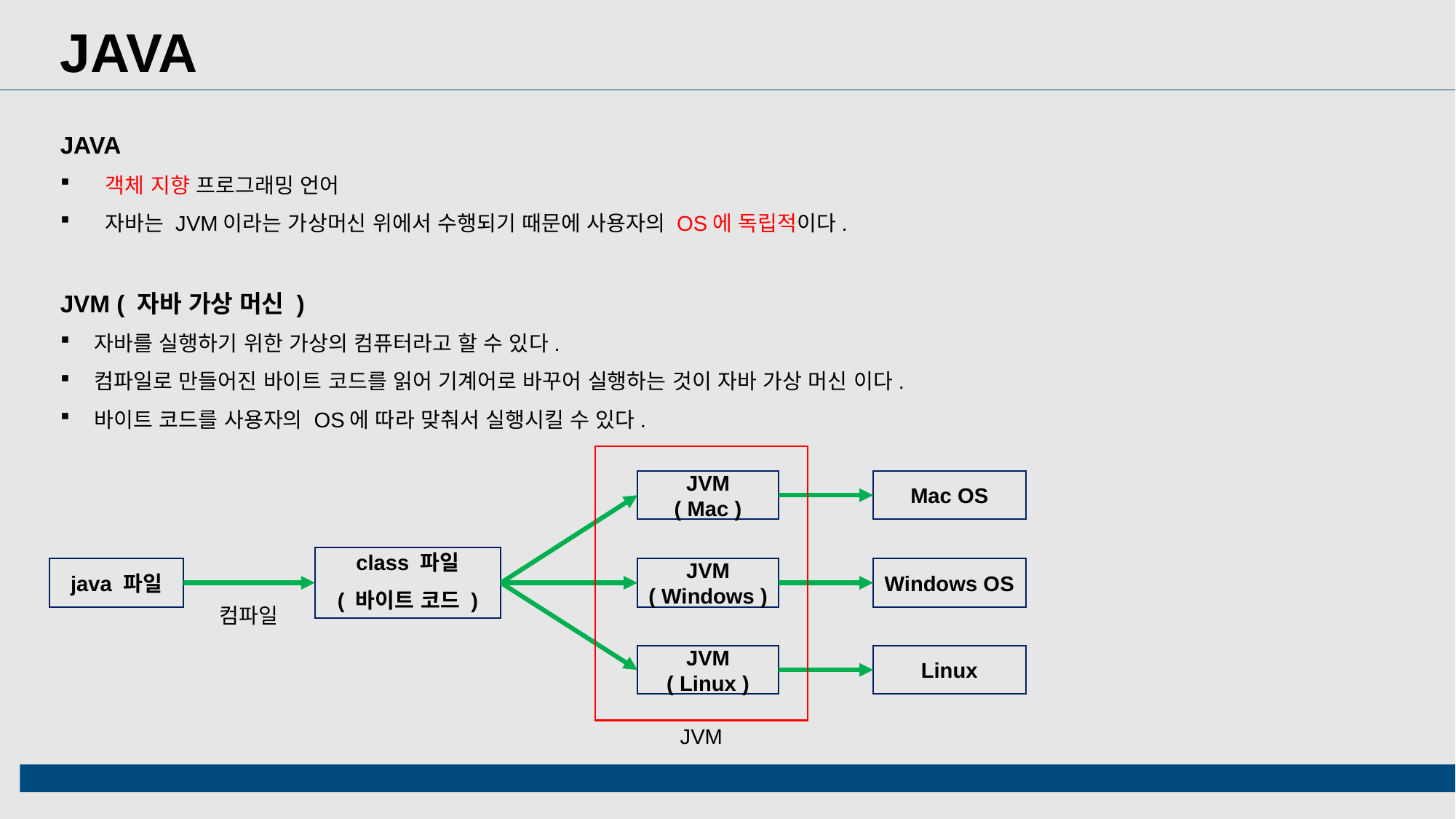

JAVA
JAVA
 객체 지향 프로그래밍 언어
 자바는 JVM이라는 가상머신 위에서 수행되기 때문에 사용자의 OS에 독립적이다.

JVM ( 자바 가상 머신 )
자바를 실행하기 위한 가상의 컴퓨터라고 할 수 있다.
컴파일로 만들어진 바이트 코드를 읽어 기계어로 바꾸어 실행하는 것이 자바 가상 머신 이다.
바이트 코드를 사용자의 OS에 따라 맞춰서 실행시킬 수 있다.

JVM
( Mac )
Mac OS
class 파일
( 바이트 코드 )
java 파일
JVM
( Windows )
Windows OS
컴파일
JVM
( Linux )
Linux
JVM